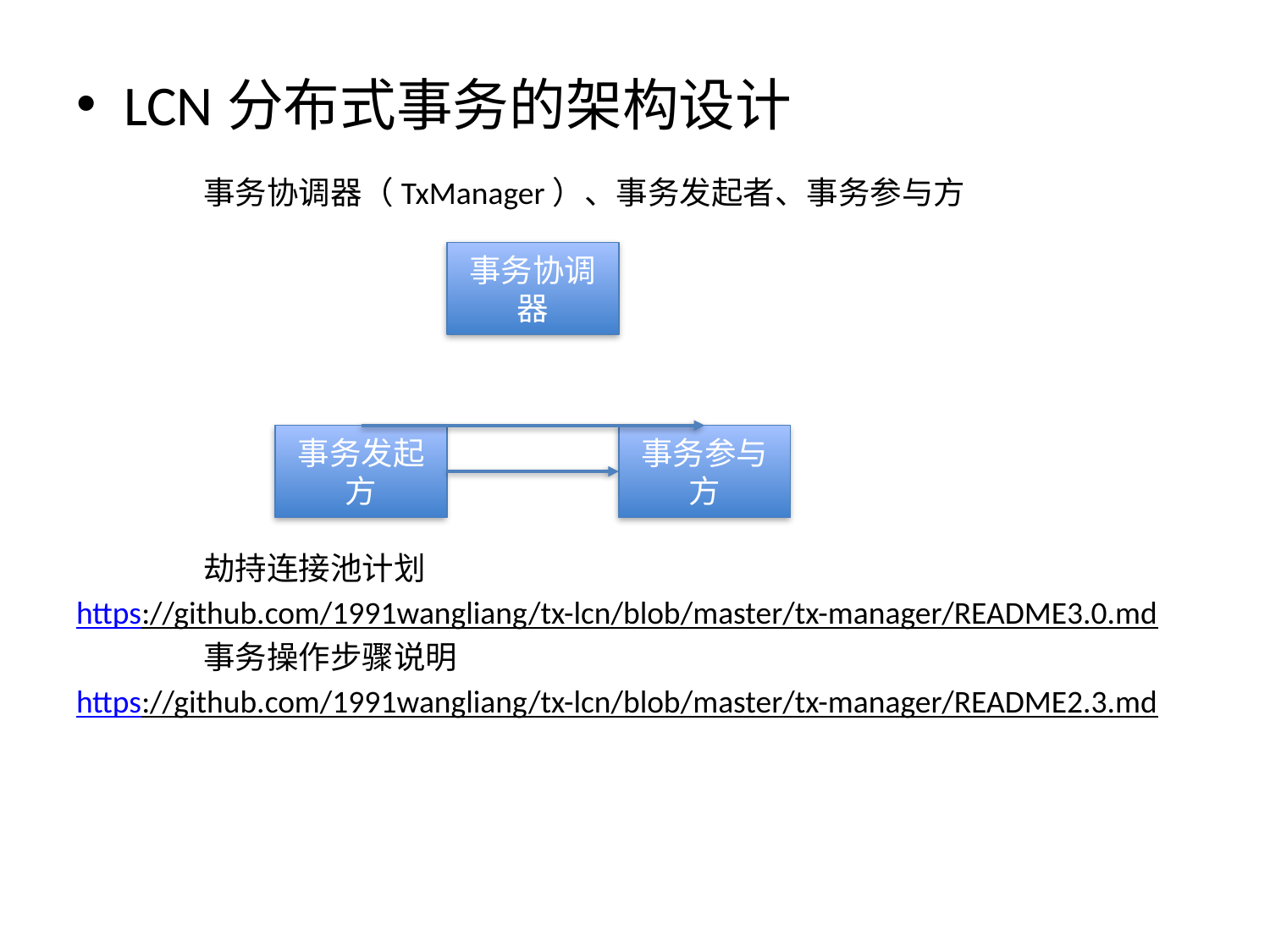

LCN分布式事务的架构设计
	事务协调器（TxManager）、事务发起者、事务参与方

	劫持连接池计划
https://github.com/1991wangliang/tx-lcn/blob/master/tx-manager/README3.0.md
	事务操作步骤说明
https://github.com/1991wangliang/tx-lcn/blob/master/tx-manager/README2.3.md

事务协调器
事务参与方
事务发起方